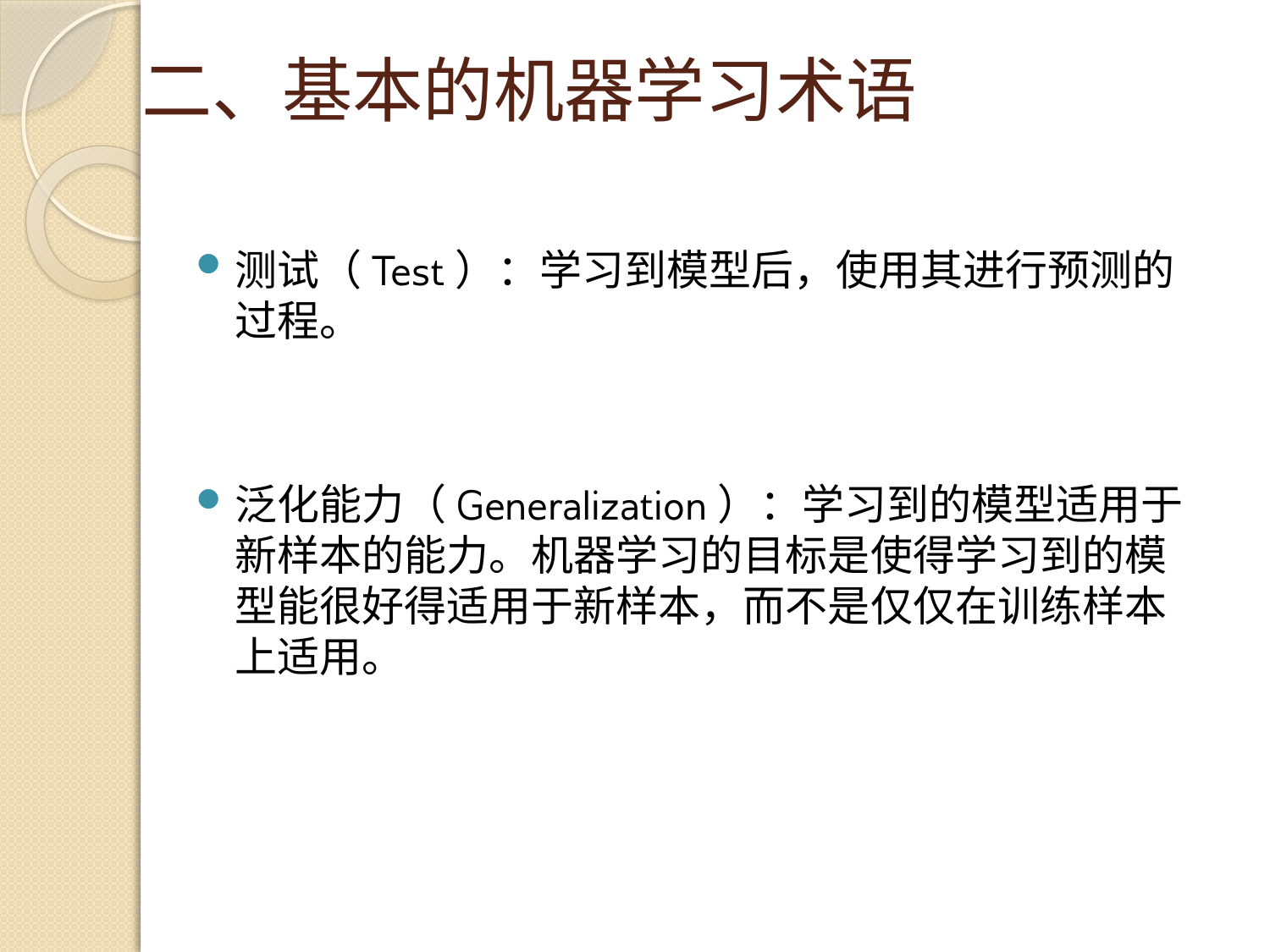

二、基本的机器学习术语

测试（Test）：学习到模型后，使用其进行预测的过程。

泛化能力（Generalization）：学习到的模型适用于新样本的能力。机器学习的目标是使得学习到的模型能很好得适用于新样本，而不是仅仅在训练样本上适用。